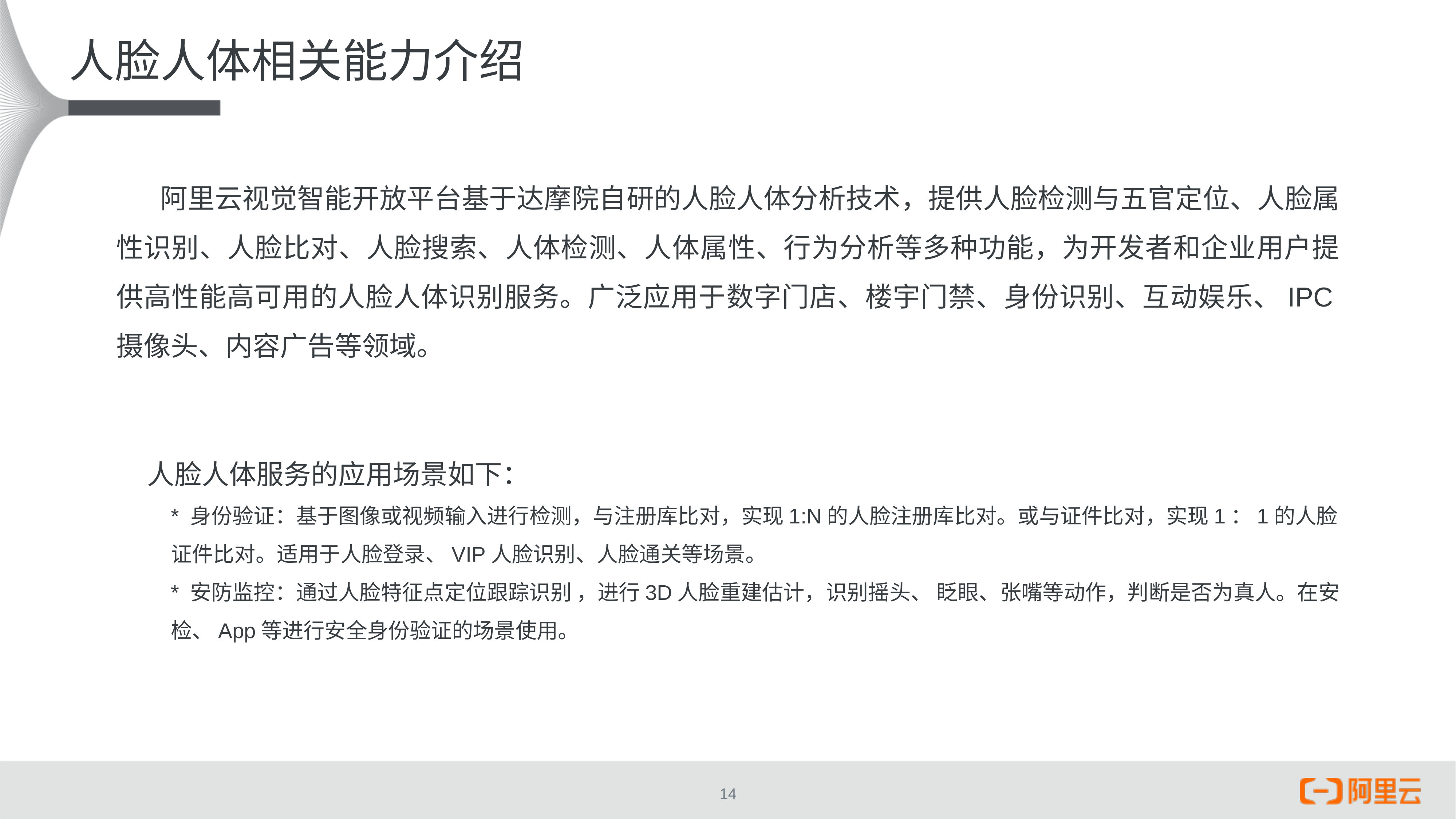

# 人脸人体相关能力介绍
      阿里云视觉智能开放平台基于达摩院自研的人脸人体分析技术，提供人脸检测与五官定位、人脸属性识别、人脸比对、人脸搜索、人体检测、人体属性、行为分析等多种功能，为开发者和企业用户提供高性能高可用的人脸人体识别服务。广泛应用于数字门店、楼宇门禁、身份识别、互动娱乐、IPC摄像头、内容广告等领域。

    人脸人体服务的应用场景如下：
* 身份验证：基于图像或视频输入进行检测，与注册库比对，实现1:N的人脸注册库比对。或与证件比对，实现1：1的人脸证件比对。适用于人脸登录、VIP人脸识别、人脸通关等场景。
* 安防监控：通过人脸特征点定位跟踪识别 ，进行3D人脸重建估计，识别摇头、 眨眼、张嘴等动作，判断是否为真人。在安检、App等进行安全身份验证的场景使用。